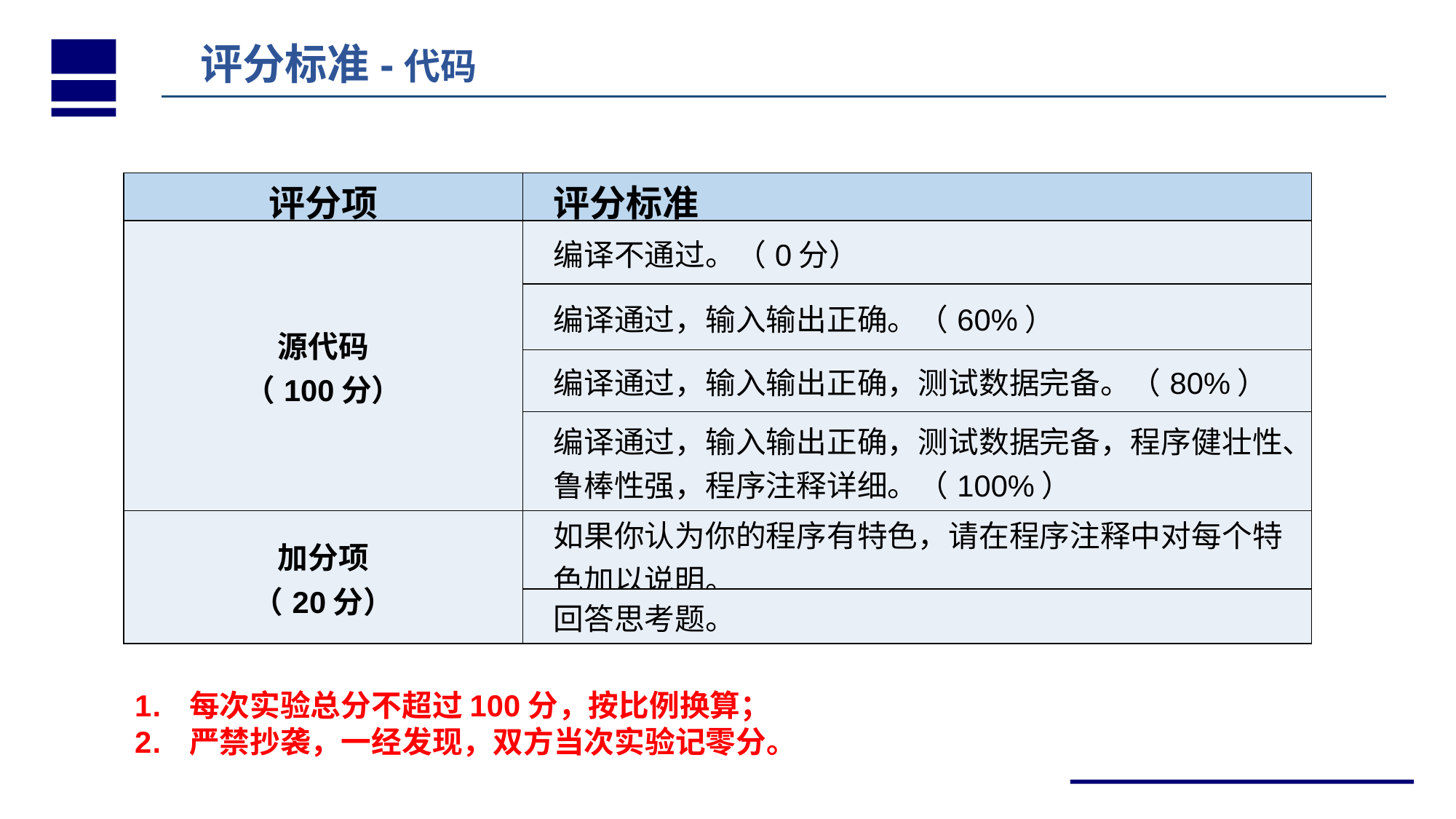

评分标准-代码
| 评分项 | 评分标准 |
| --- | --- |
| 源代码 （100分） | 编译不通过。（0分） |
|  | 编译通过，输入输出正确。（60%） |
|  | 编译通过，输入输出正确，测试数据完备。（80%） |
|  | 编译通过，输入输出正确，测试数据完备，程序健壮性、鲁棒性强，程序注释详细。（100%） |
| 加分项 （20分） | 如果你认为你的程序有特色，请在程序注释中对每个特色加以说明。 |
|  | 回答思考题。 |
每次实验总分不超过100分，按比例换算；
严禁抄袭，一经发现，双方当次实验记零分。